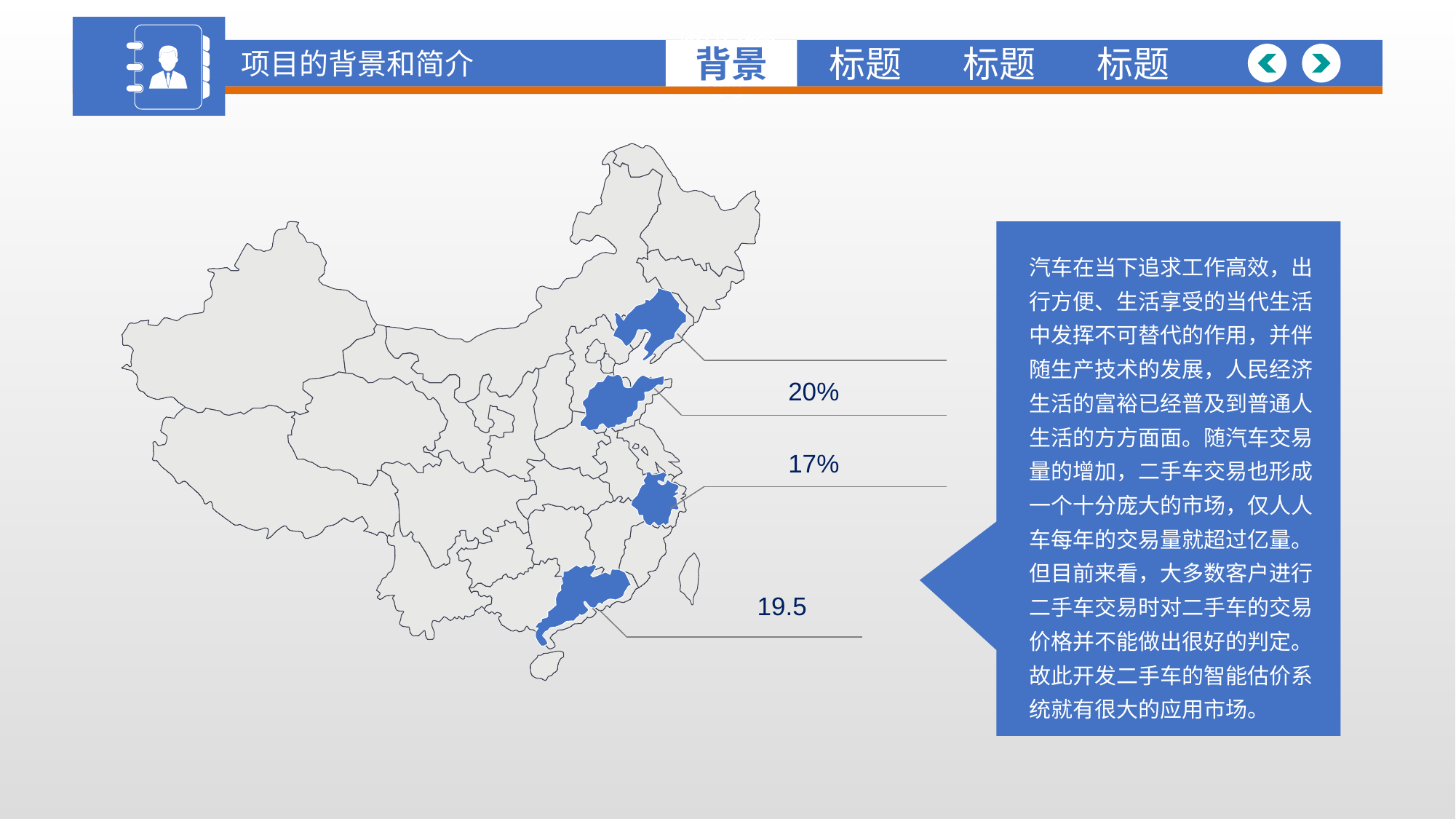

项目的背景和简介

图形绘制
背景
标题
标题
标题

汽车在当下追求工作高效，出行方便、生活享受的当代生活中发挥不可替代的作用，并伴随生产技术的发展，人民经济生活的富裕已经普及到普通人生活的方方面面。随汽车交易量的增加，二手车交易也形成一个十分庞大的市场，仅人人车每年的交易量就超过亿量。但目前来看，大多数客户进行二手车交易时对二手车的交易价格并不能做出很好的判定。故此开发二手车的智能估价系统就有很大的应用市场。

20%

17%

       19.5